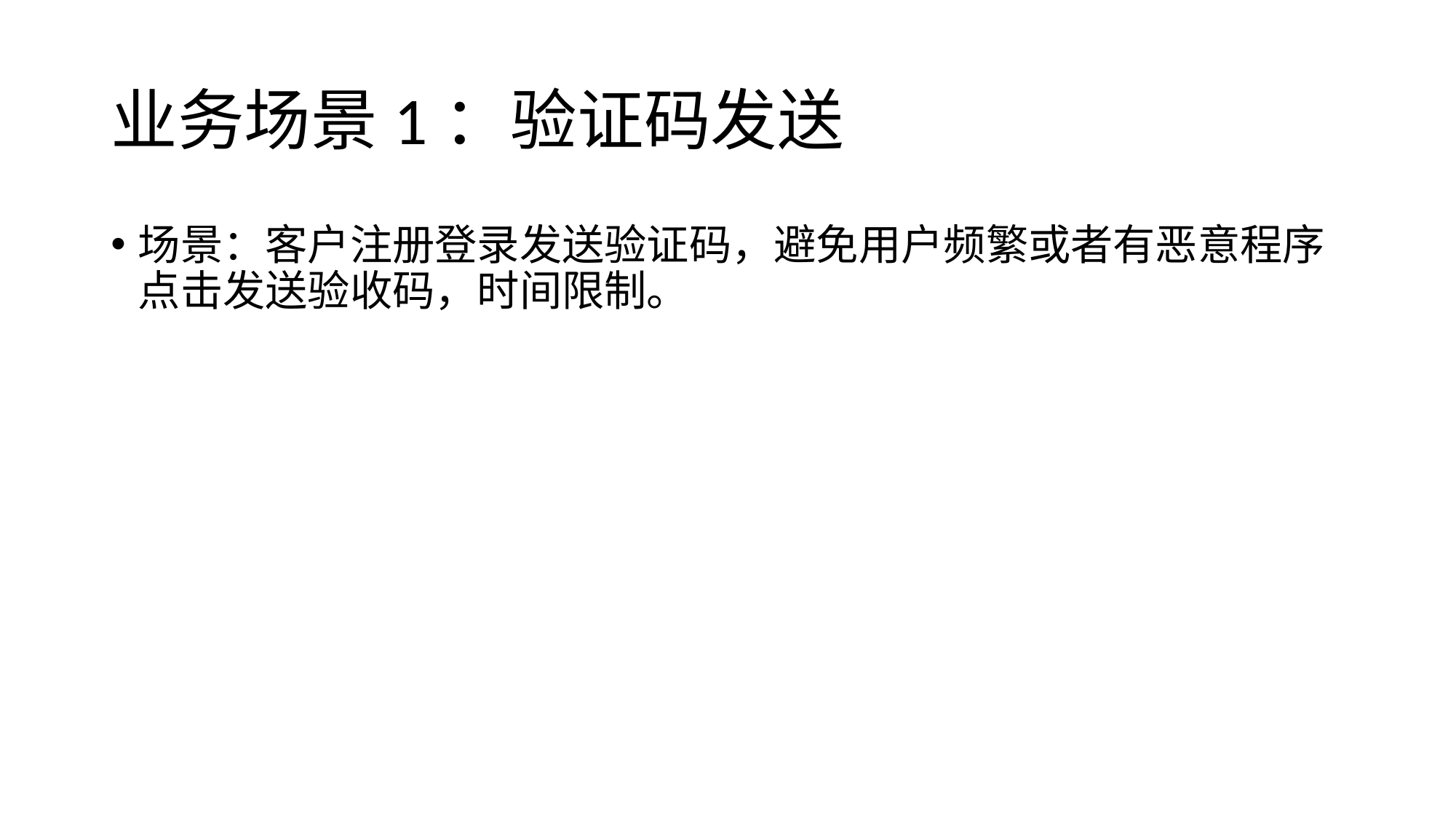

# 业务场景1：验证码发送
场景：客户注册登录发送验证码，避免用户频繁或者有恶意程序点击发送验收码，时间限制。